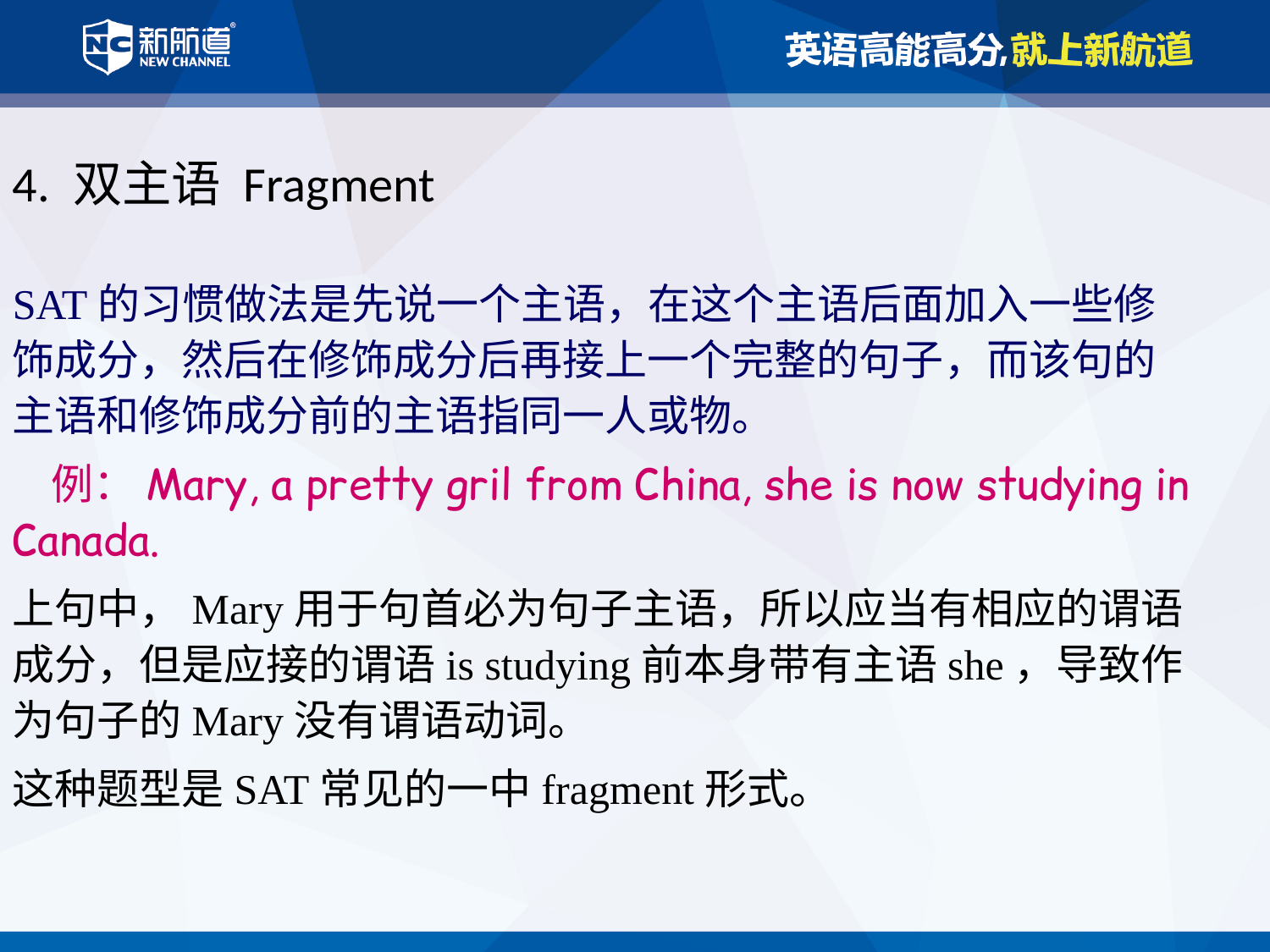

4. 双主语 Fragment
SAT的习惯做法是先说一个主语，在这个主语后面加入一些修饰成分，然后在修饰成分后再接上一个完整的句子，而该句的主语和修饰成分前的主语指同一人或物。
   例：Mary, a pretty gril from China, she is now studying in Canada.
上句中，Mary用于句首必为句子主语，所以应当有相应的谓语成分，但是应接的谓语is studying前本身带有主语she，导致作为句子的Mary没有谓语动词。
这种题型是SAT常见的一中fragment形式。